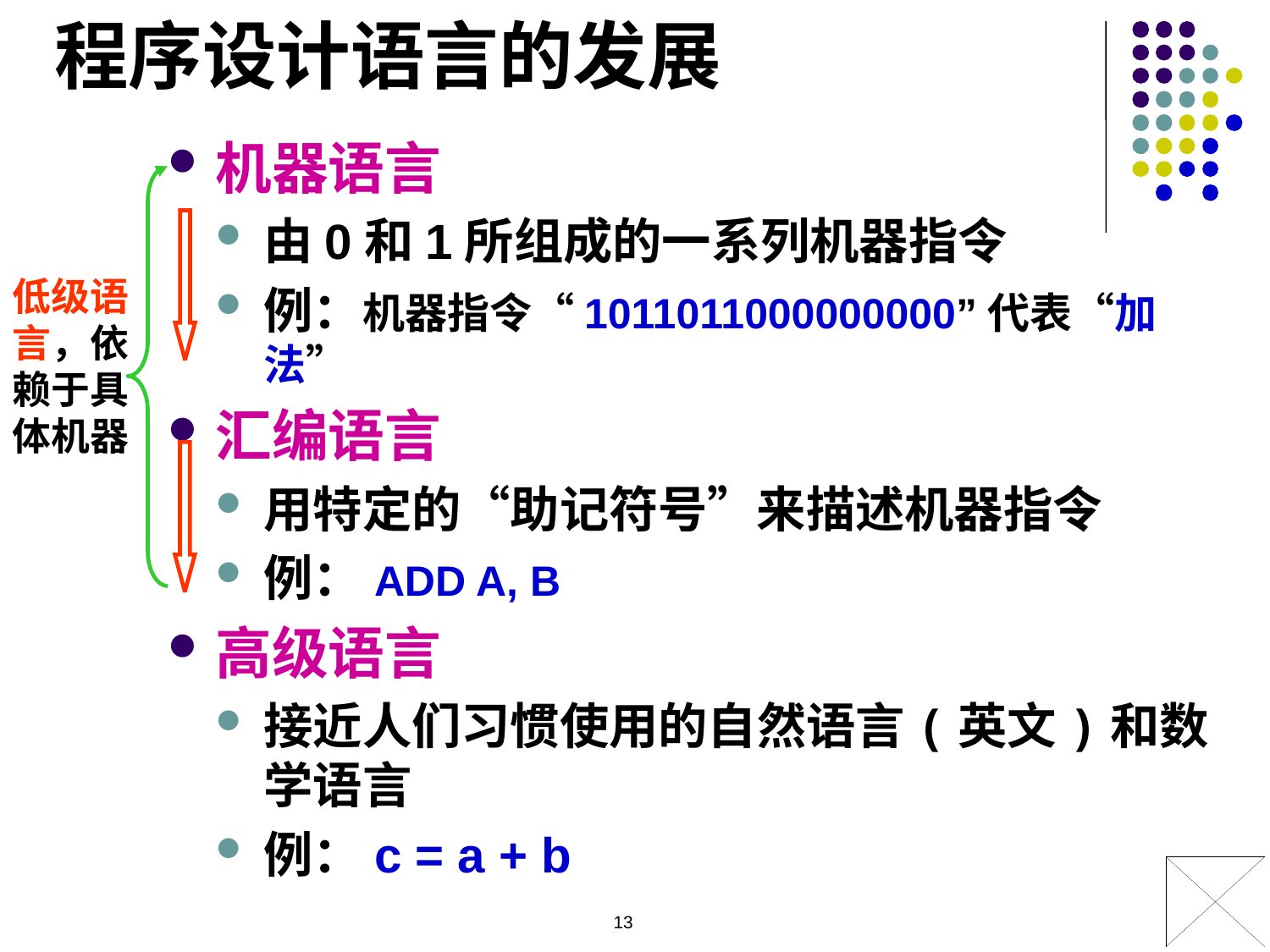

程序设计语言的发展
机器语言
由0和1所组成的一系列机器指令
例：机器指令“1011011000000000”代表“加法”
汇编语言
用特定的“助记符号”来描述机器指令
例：ADD A, B
高级语言
接近人们习惯使用的自然语言(英文)和数学语言
例：c = a + b

低级语言，依赖于具体机器

13